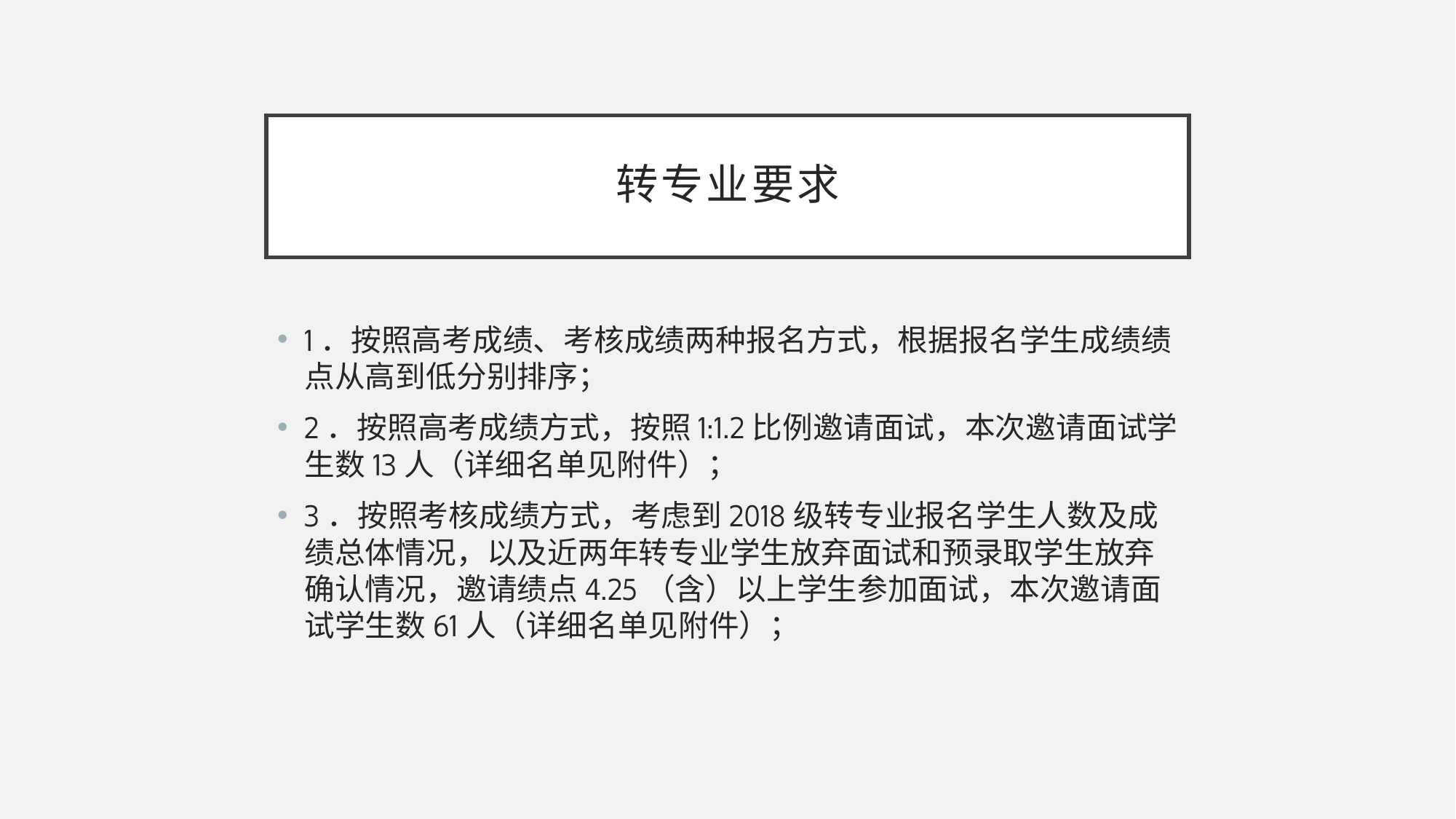

# 转专业要求
1．按照高考成绩、考核成绩两种报名方式，根据报名学生成绩绩点从高到低分别排序；
2．按照高考成绩方式，按照1:1.2比例邀请面试，本次邀请面试学生数13人（详细名单见附件）；
3．按照考核成绩方式，考虑到2018级转专业报名学生人数及成绩总体情况，以及近两年转专业学生放弃面试和预录取学生放弃确认情况，邀请绩点4.25（含）以上学生参加面试，本次邀请面试学生数61人（详细名单见附件）；